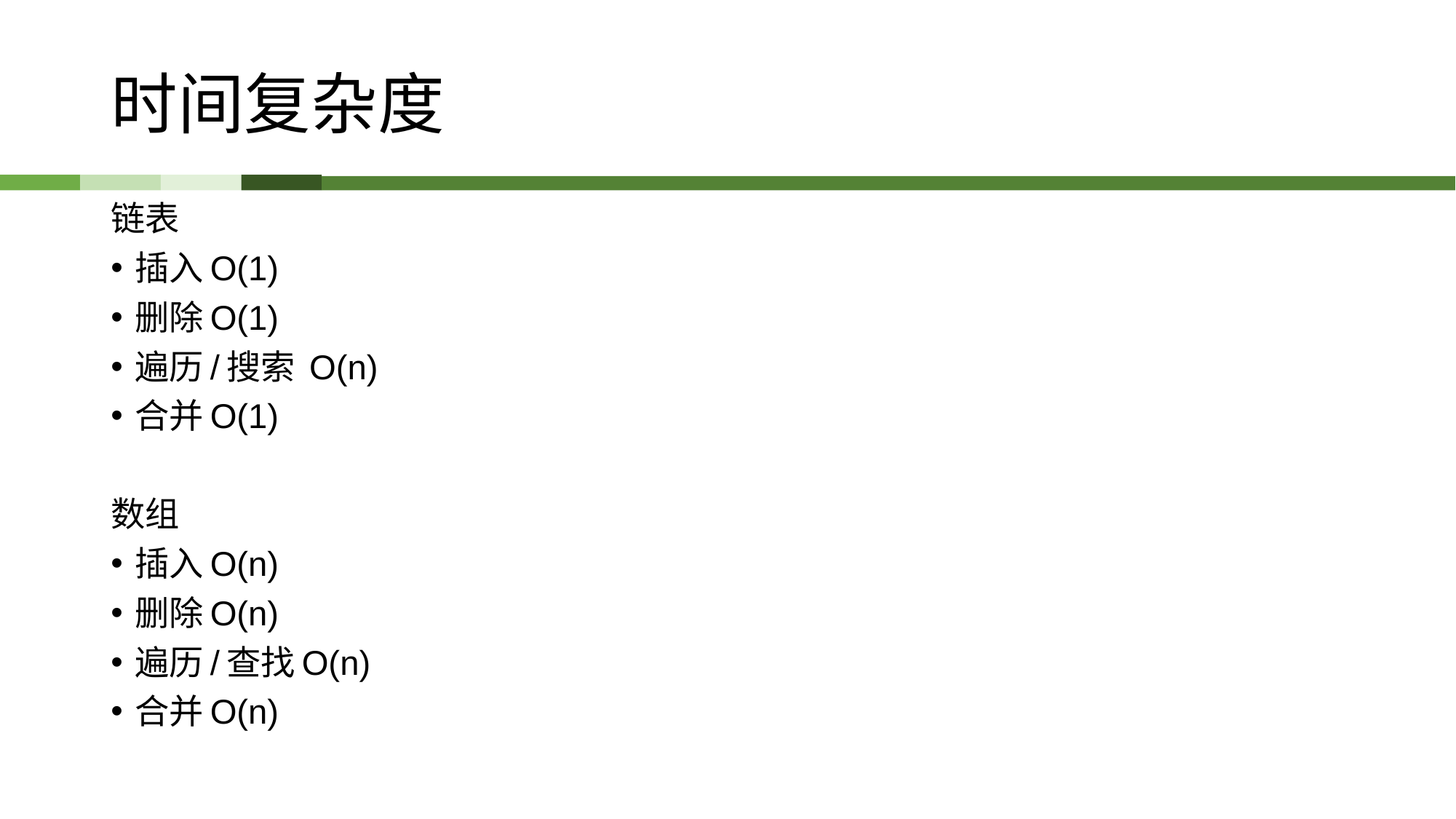

# 时间复杂度
链表
插入O(1)
删除O(1)
遍历/搜索 O(n)
合并O(1)

数组
插入O(n)
删除O(n)
遍历/查找O(n)
合并O(n)